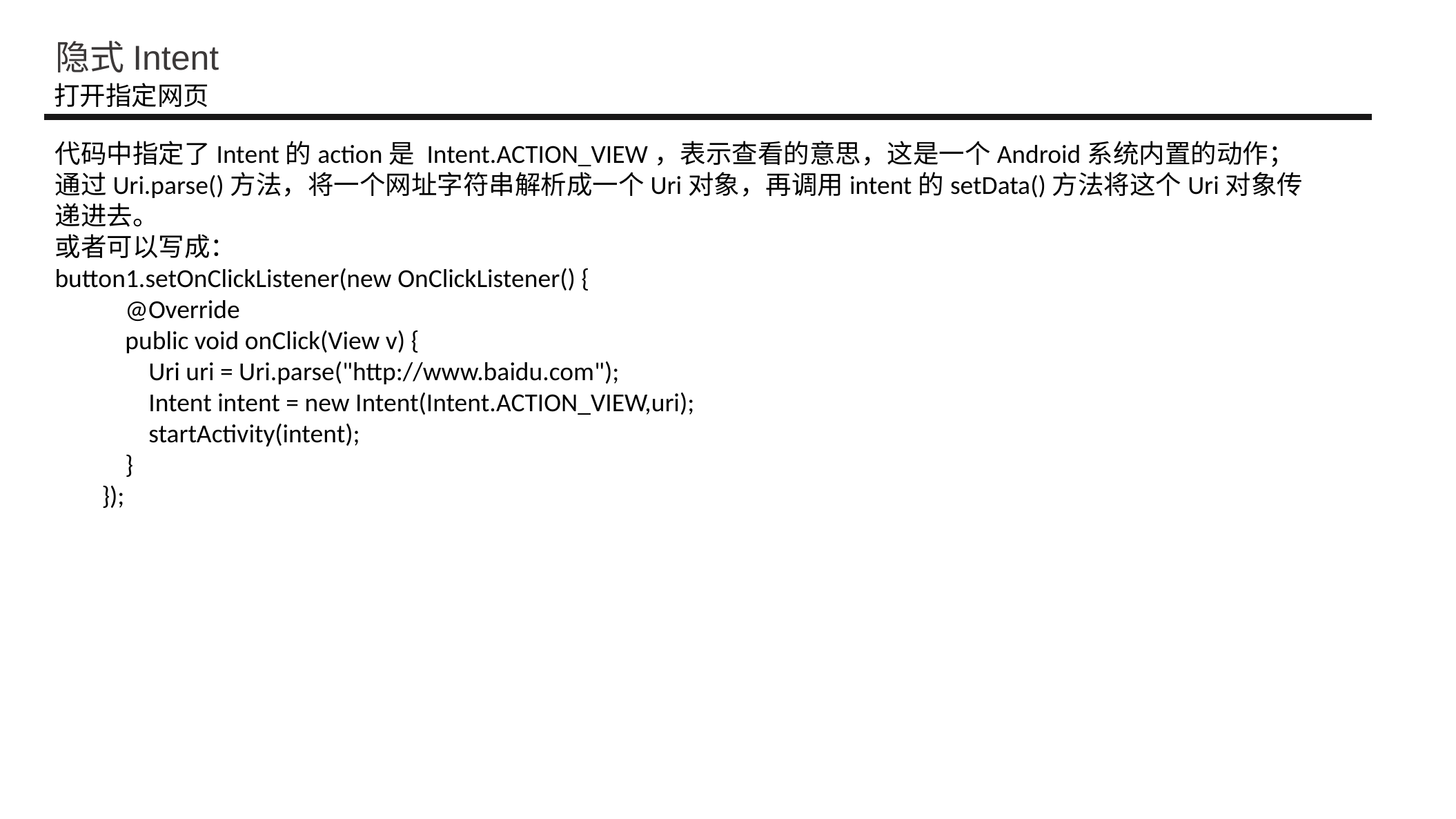

隐式Intent
打开指定网页
代码中指定了Intent的action是 Intent.ACTION_VIEW，表示查看的意思，这是一个Android系统内置的动作；通过Uri.parse()方法，将一个网址字符串解析成一个Uri对象，再调用intent的setData()方法将这个Uri对象传递进去。
或者可以写成：
button1.setOnClickListener(new OnClickListener() {
            @Override
            public void onClick(View v) {
                Uri uri = Uri.parse("http://www.baidu.com");
                Intent intent = new Intent(Intent.ACTION_VIEW,uri);
                startActivity(intent);
            }
        });